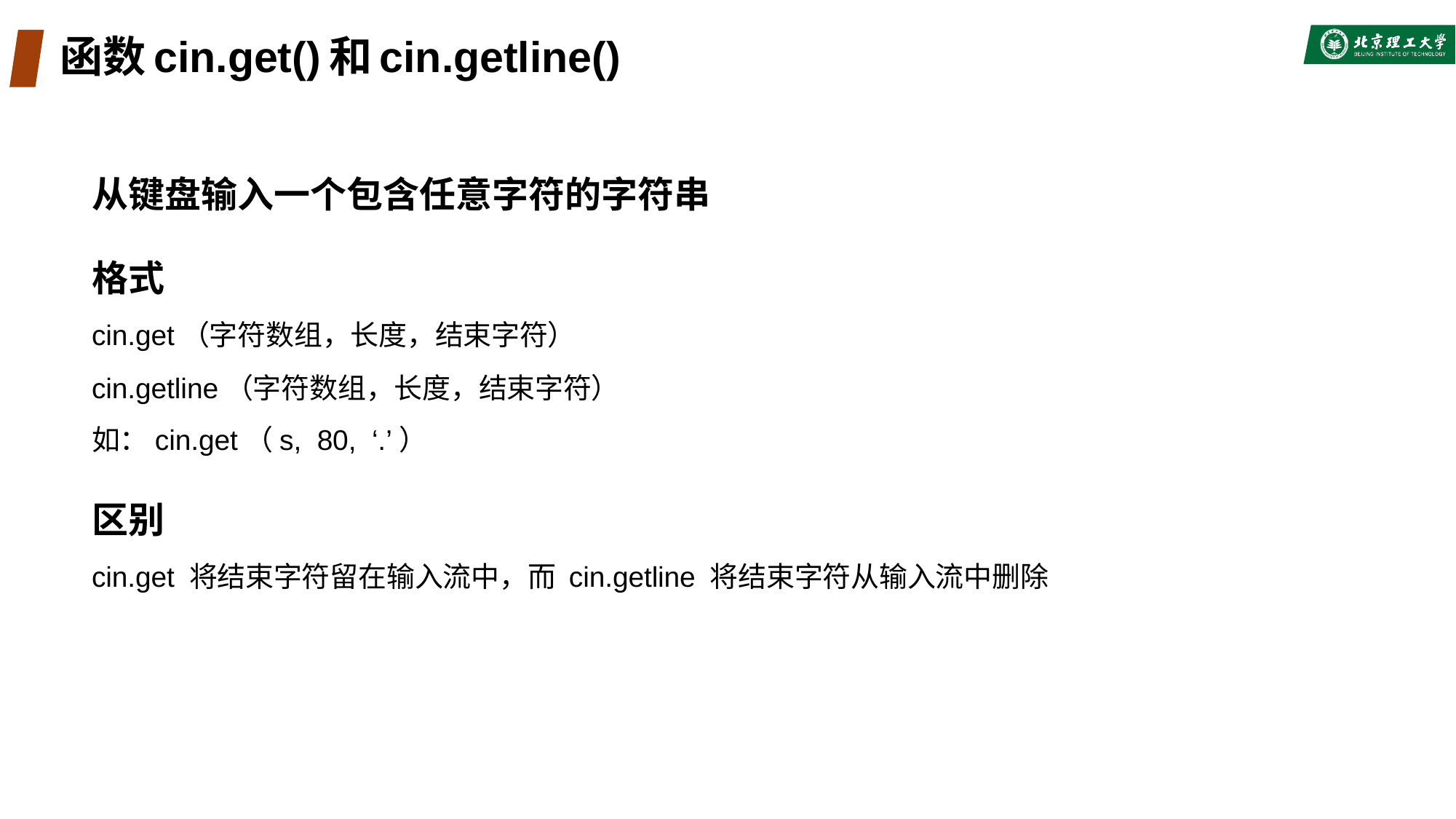

# 函数cin.get()和cin.getline()
从键盘输入一个包含任意字符的字符串
格式
cin.get（字符数组，长度，结束字符）
cin.getline（字符数组，长度，结束字符）
如：cin.get（s,  80,  ‘.’）
区别
cin.get 将结束字符留在输入流中，而 cin.getline 将结束字符从输入流中删除